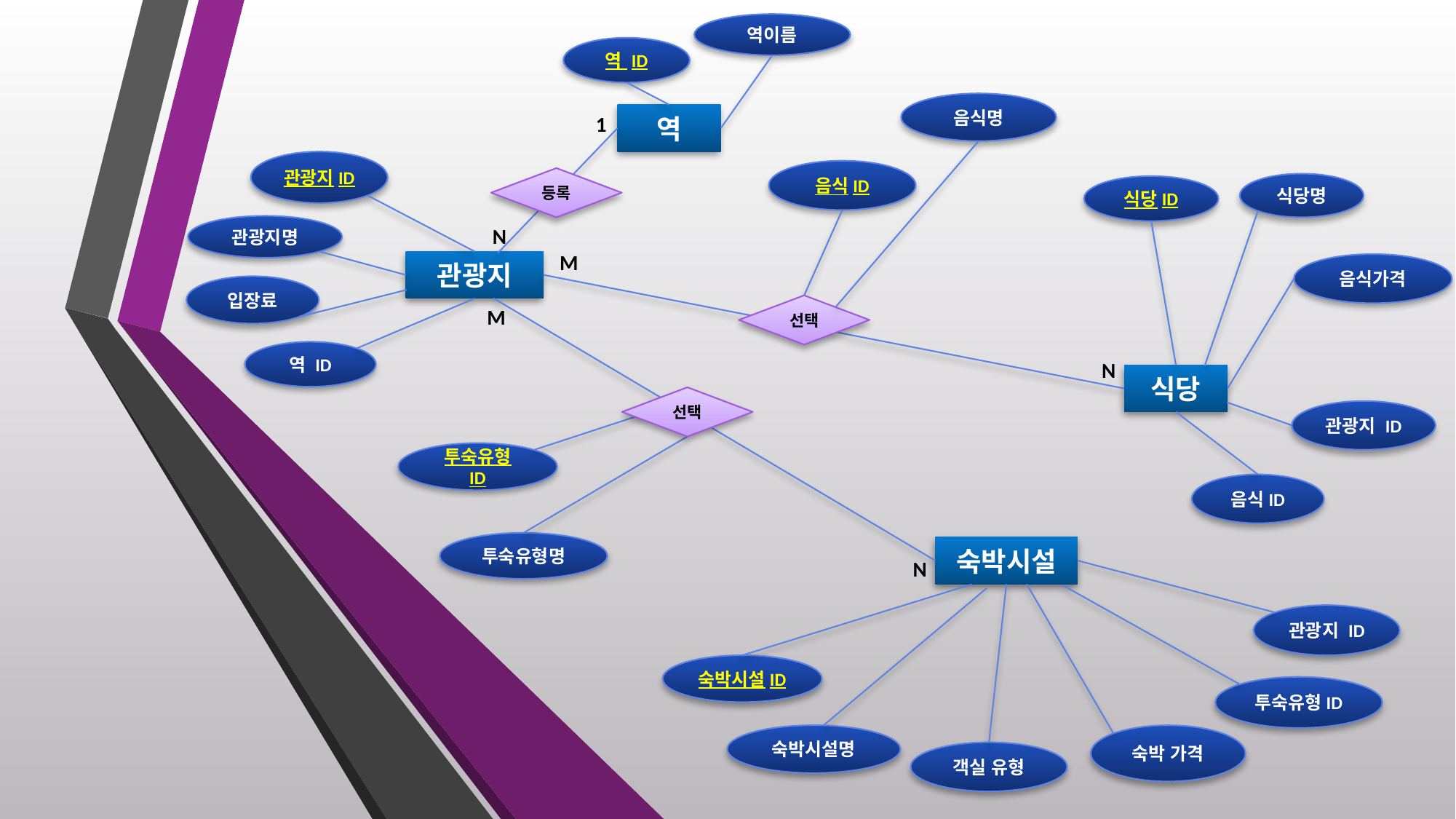

역이름
역 ID
음식명
역
1
관광지ID
음식ID
등록
식당명
식당ID
관광지명
N
M
관광지
음식가격
입장료
선택
M
역 ID
N
식당
선택
관광지 ID
투숙유형 ID
음식ID
투숙유형명
숙박시설
N
관광지 ID
숙박시설ID
투숙유형ID
숙박시설명
숙박 가격
객실 유형